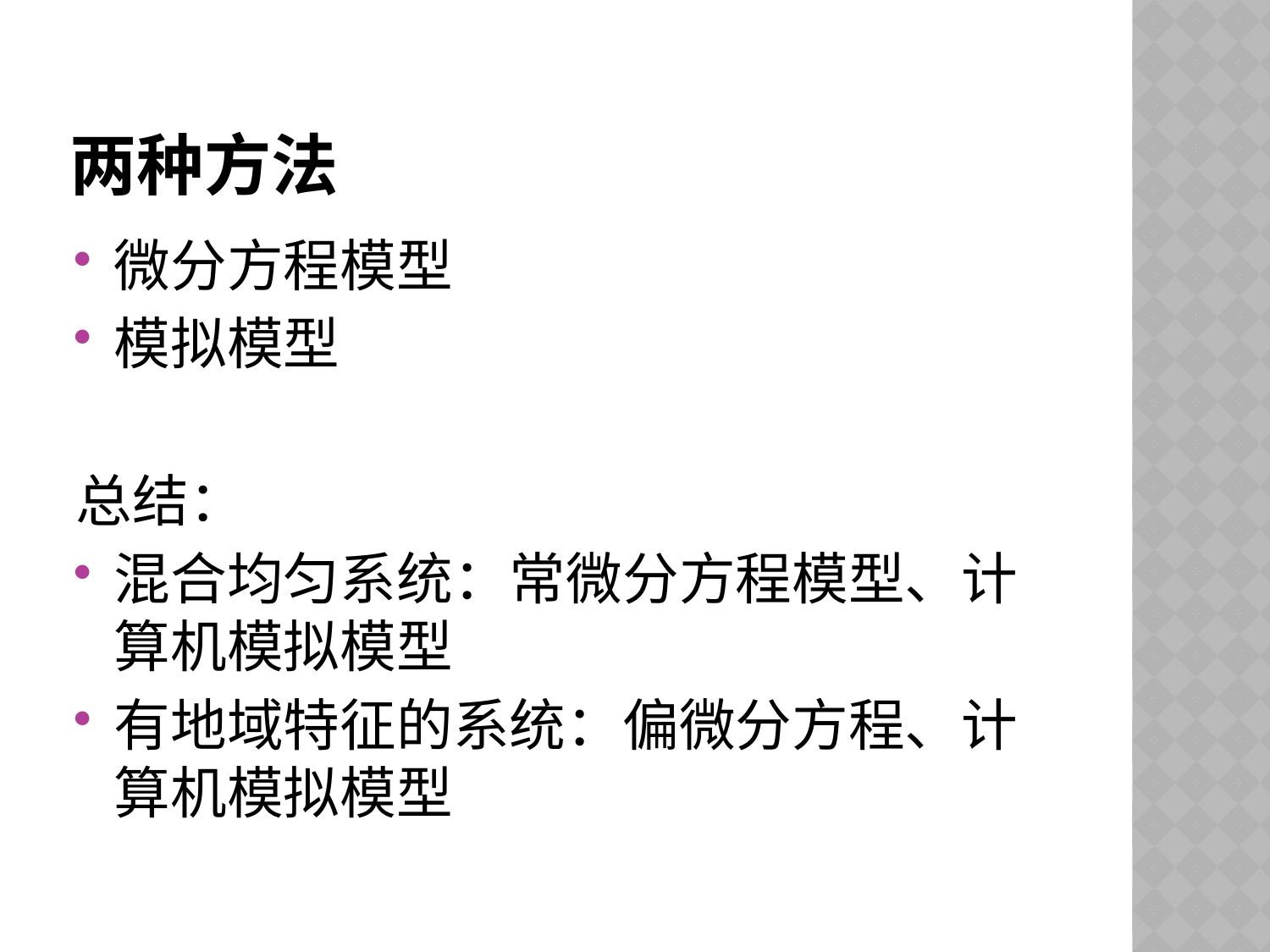

# 两种方法
微分方程模型
模拟模型

总结：
混合均匀系统：常微分方程模型、计算机模拟模型
有地域特征的系统：偏微分方程、计算机模拟模型